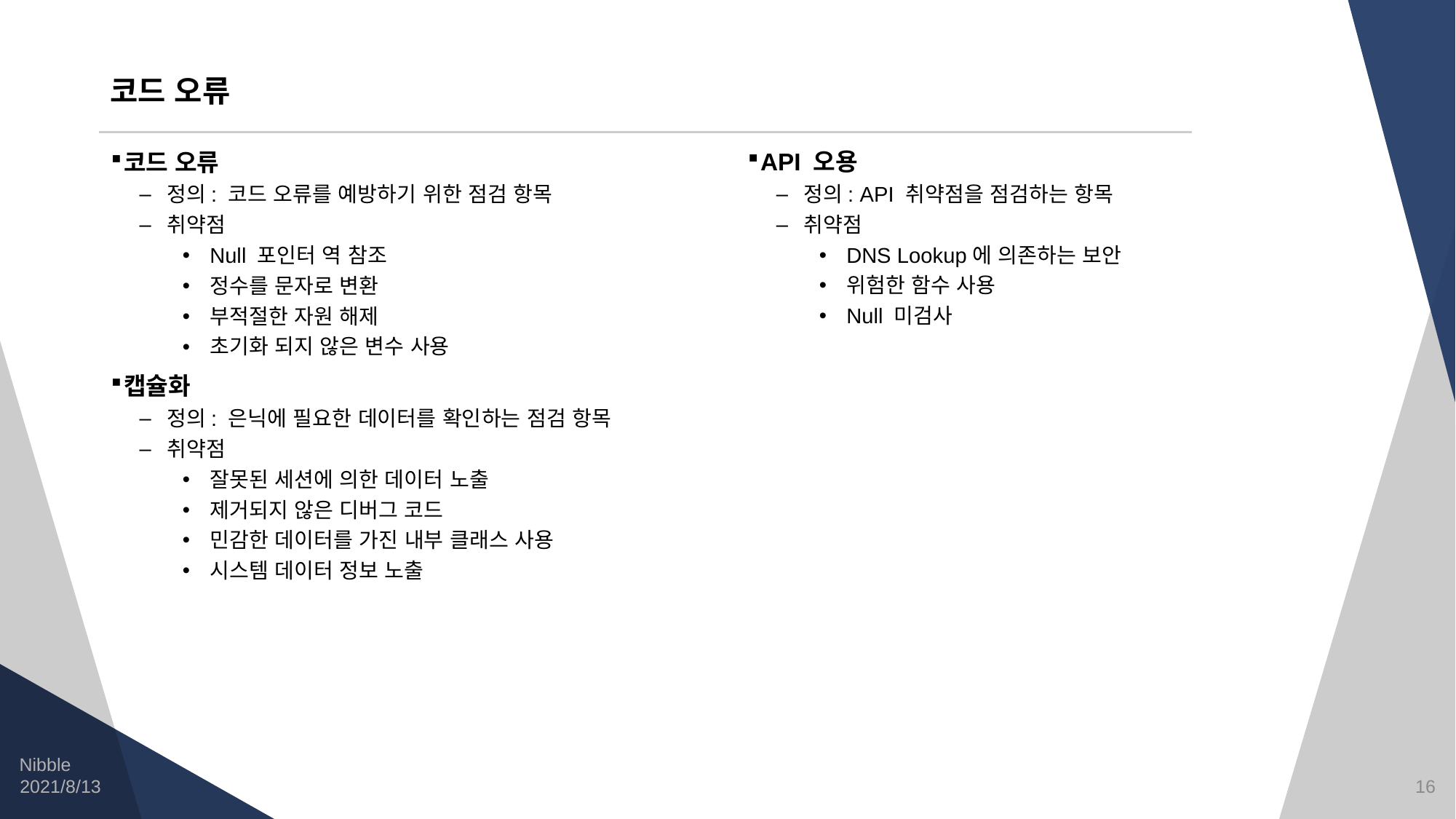

# 코드 오류
API 오용
정의: API 취약점을 점검하는 항목
취약점
DNS Lookup에 의존하는 보안
위험한 함수 사용
Null 미검사
코드 오류
정의: 코드 오류를 예방하기 위한 점검 항목
취약점
Null 포인터 역 참조
정수를 문자로 변환
부적절한 자원 해제
초기화 되지 않은 변수 사용
캡슐화
정의: 은닉에 필요한 데이터를 확인하는 점검 항목
취약점
잘못된 세션에 의한 데이터 노출
제거되지 않은 디버그 코드
민감한 데이터를 가진 내부 클래스 사용
시스템 데이터 정보 노출

Nibble
2021/8/13
16